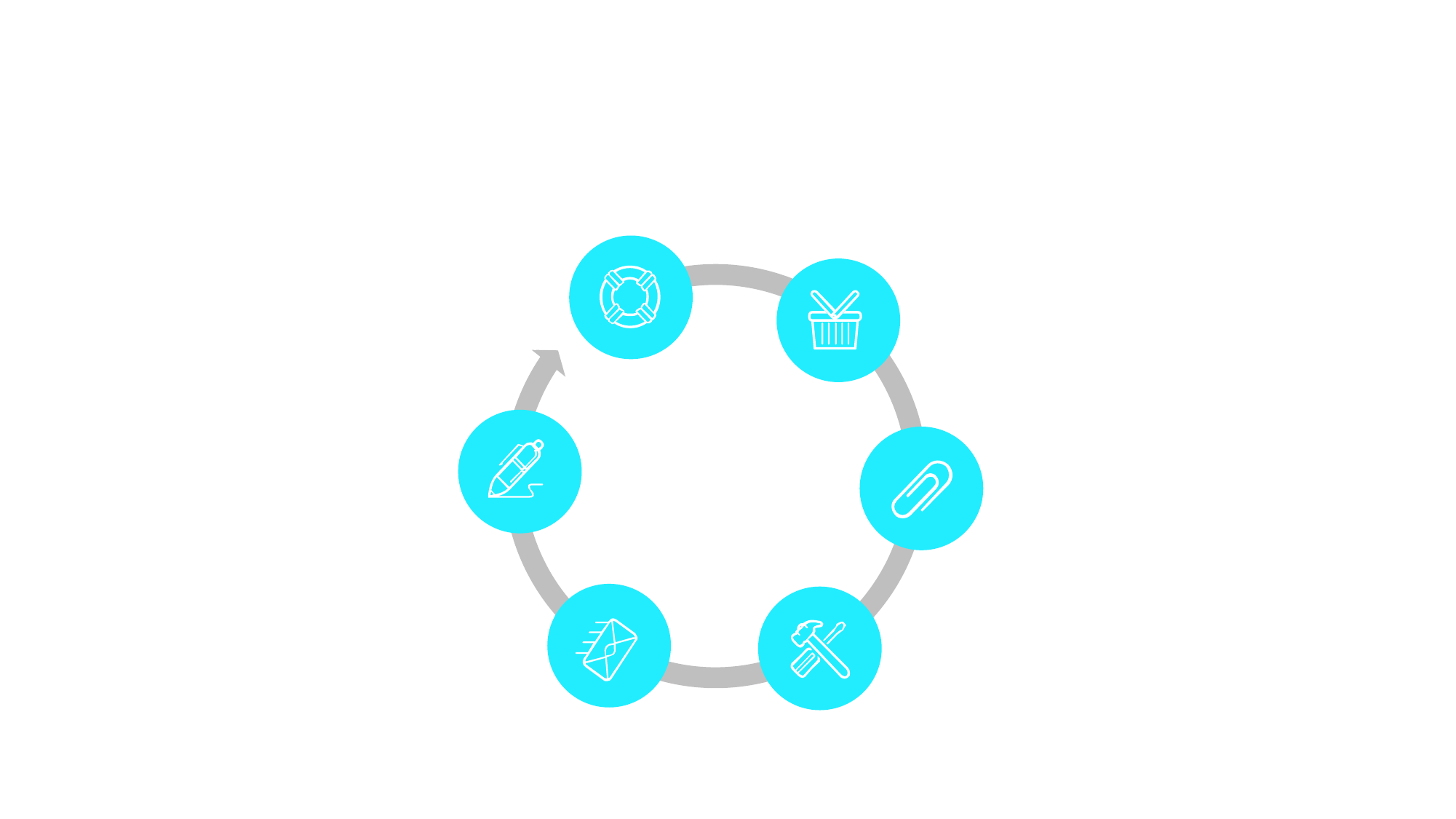

输入本页标题内容

输入您的小标题

输入您的小标题

Suitable for all kind business, Lorem is not simply random text.

Suitable for all kind business, Lorem is not simply random text.

输入您的小标题

输入您的小标题

Suitable for all kind business, Lorem is not simply random text.
Suitable for all kind business, Lorem is not simply random text.

输入您的小标题

输入您的小标题

Suitable for all kind business, Lorem is not simply random text.
Suitable for all kind business, Lorem is not simply random text.